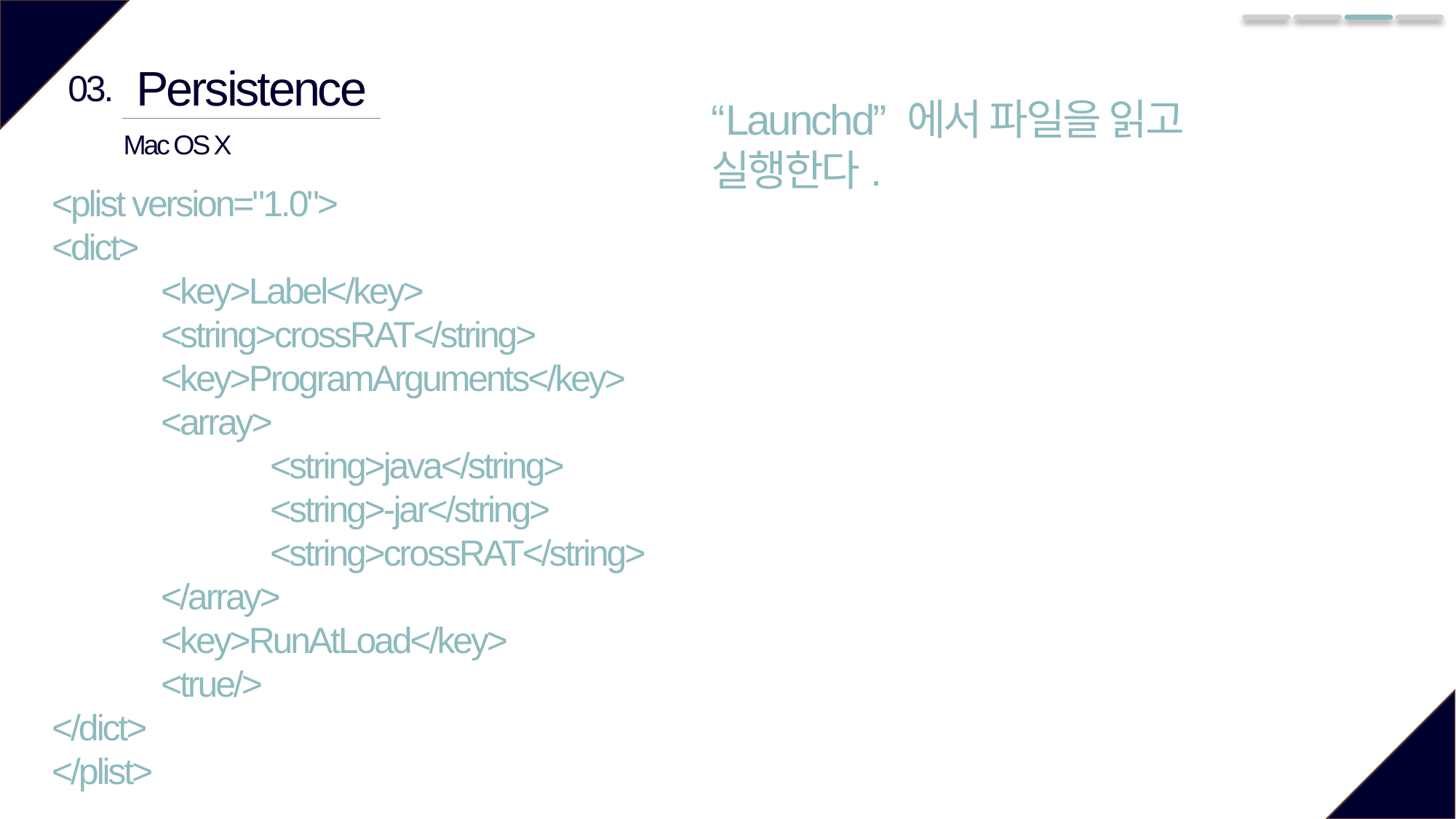

Persistence
03.
“Launchd” 에서 파일을 읽고 실행한다.

Mac OS X
<plist version="1.0">
<dict>
	<key>Label</key>
	<string>crossRAT</string>
	<key>ProgramArguments</key>
	<array>
		<string>java</string>
		<string>-jar</string>
		<string>crossRAT</string>
	</array>
	<key>RunAtLoad</key>
	<true/>
</dict>
</plist>